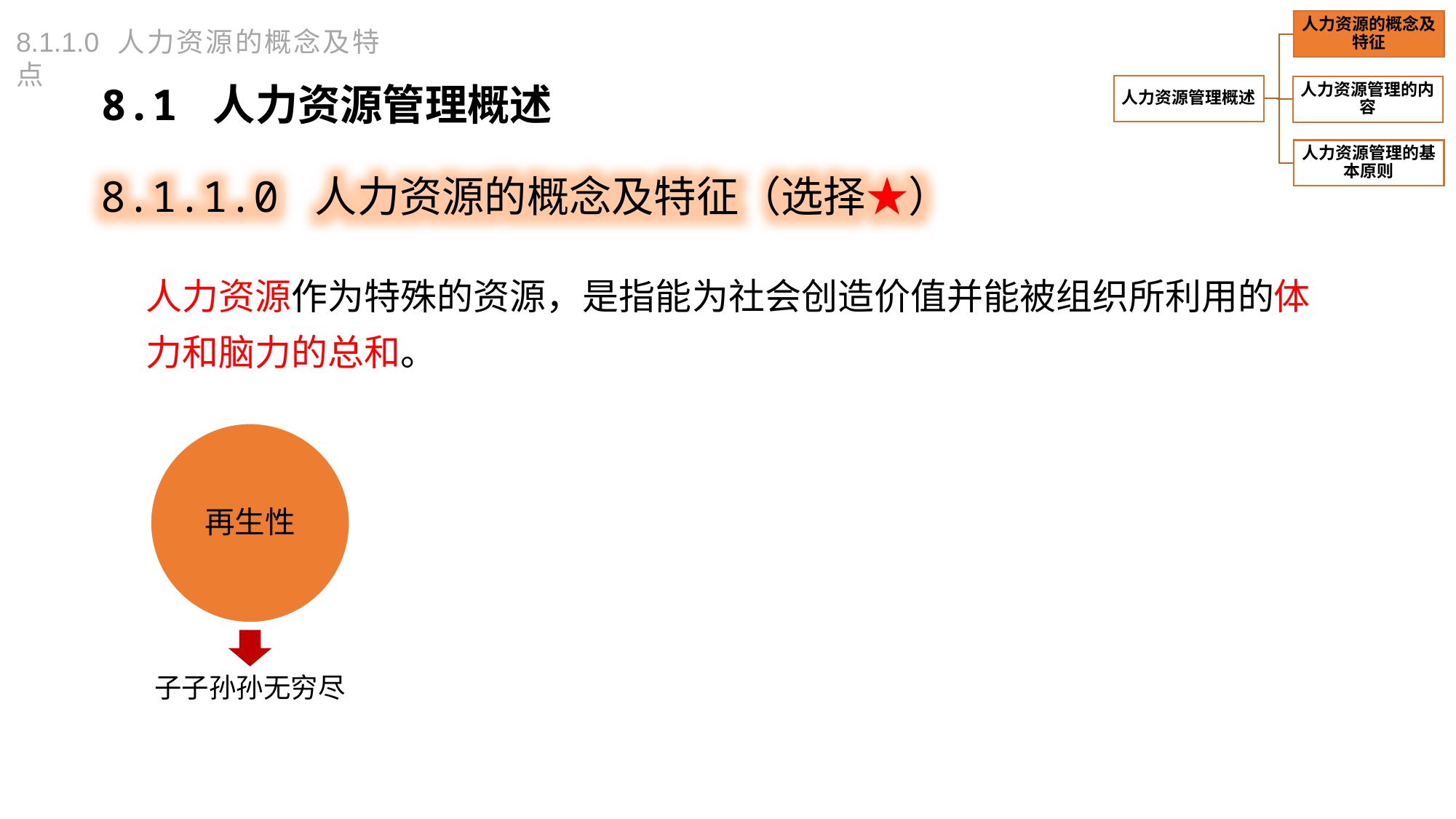

人力资源管理概述
人力资源的概念及特征
人力资源管理的内容
人力资源管理的基本原则
8.1.1.0 人力资源的概念及特点
8.1 人力资源管理概述
8.1.1.0 人力资源的概念及特征（选择★）
人力资源作为特殊的资源，是指能为社会创造价值并能被组织所利用的体力和脑力的总和。

再生性

子子孙孙无穷尽